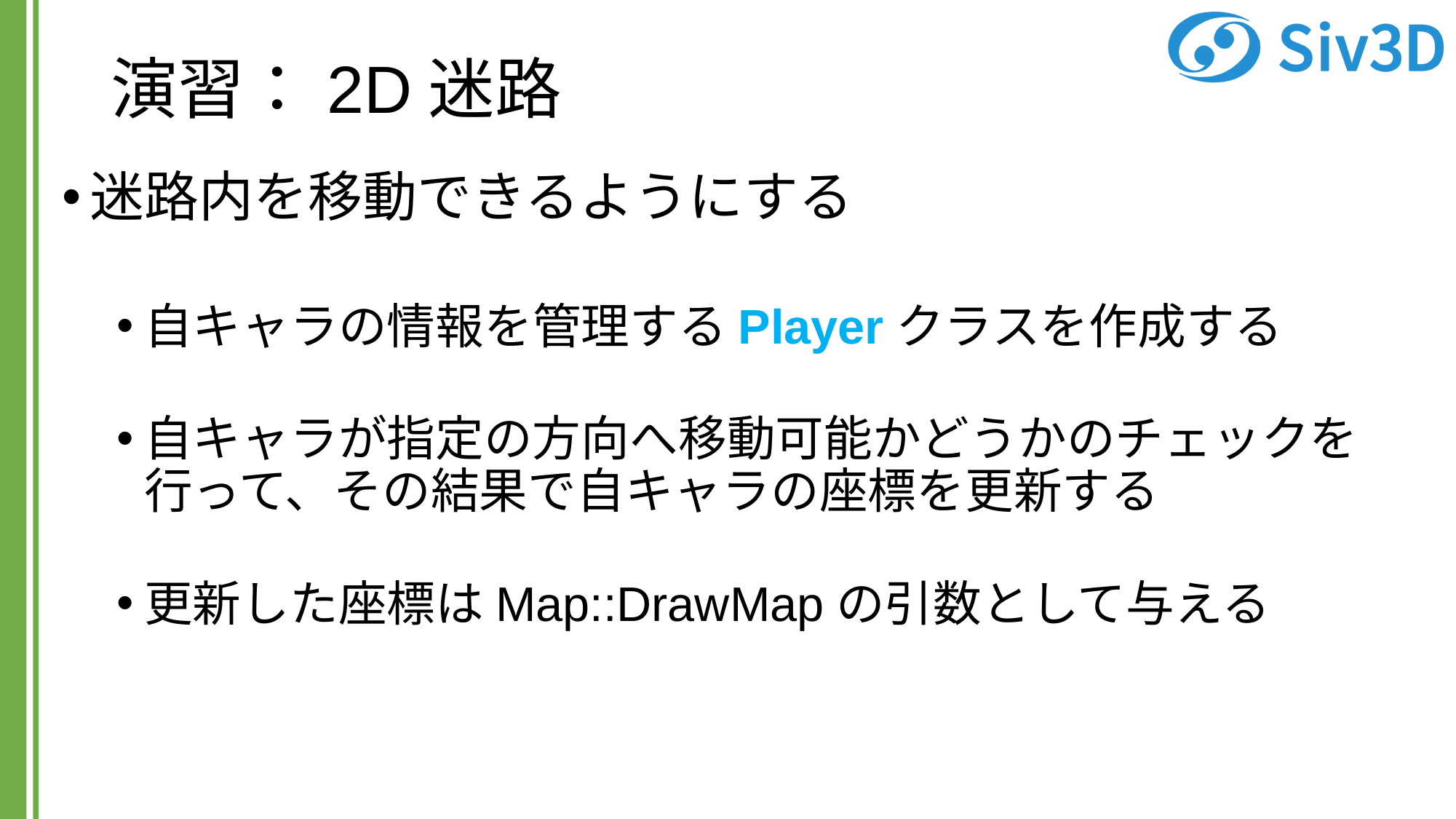

# 演習：2D迷路
迷路内を移動できるようにする
自キャラの情報を管理するPlayerクラスを作成する
自キャラが指定の方向へ移動可能かどうかのチェックを行って、その結果で自キャラの座標を更新する
更新した座標はMap::DrawMapの引数として与える